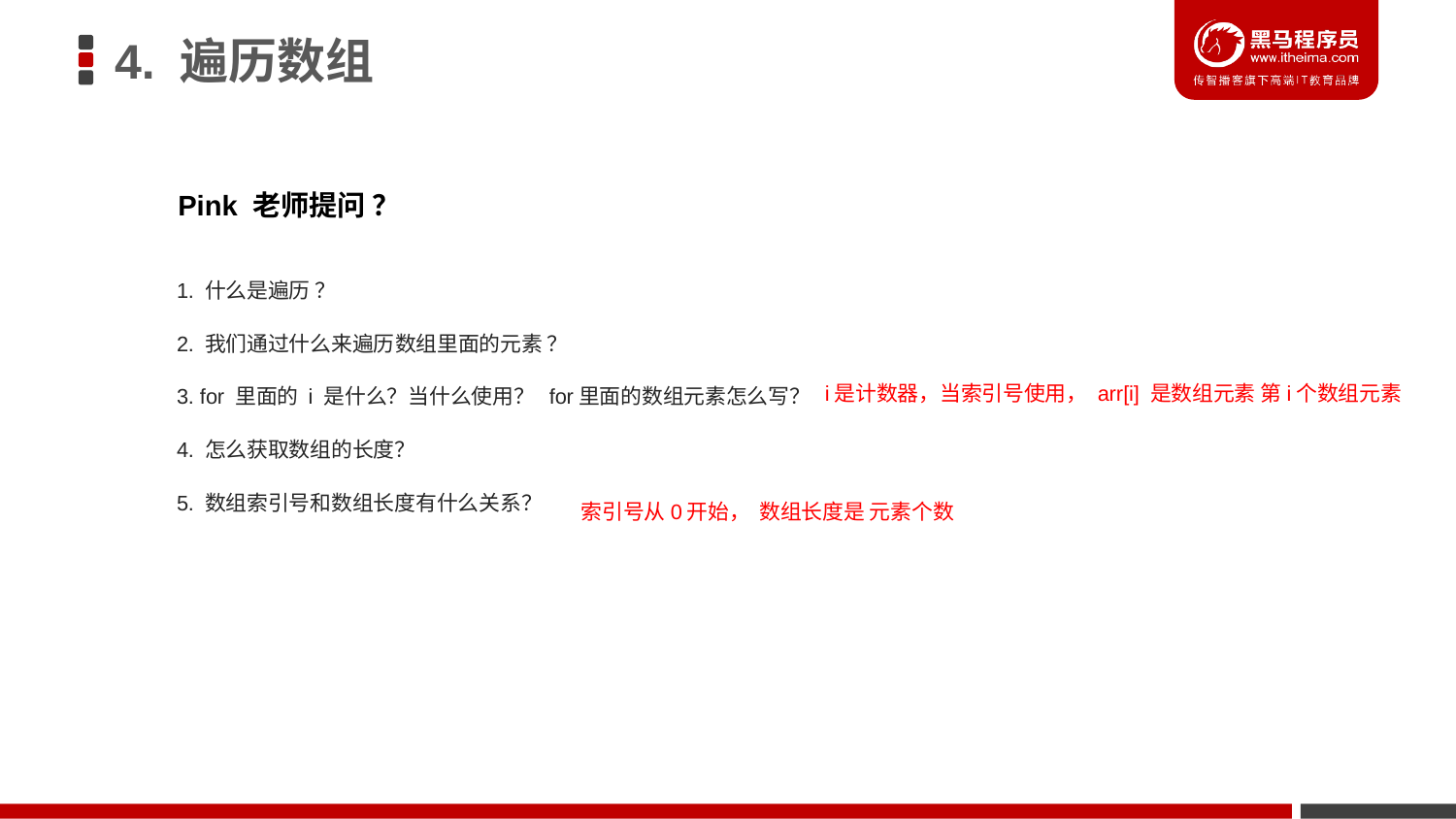

# 4. 遍历数组
Pink 老师提问 ？
1. 什么是遍历 ？
2. 我们通过什么来遍历数组里面的元素 ？
3. for 里面的 i 是什么？当什么使用？  for里面的数组元素怎么写？
4. 怎么获取数组的长度？
5. 数组索引号和数组长度有什么关系？

i是计数器，当索引号使用， arr[i] 是数组元素 第i个数组元素
索引号从0开始，  数组长度是 元素个数